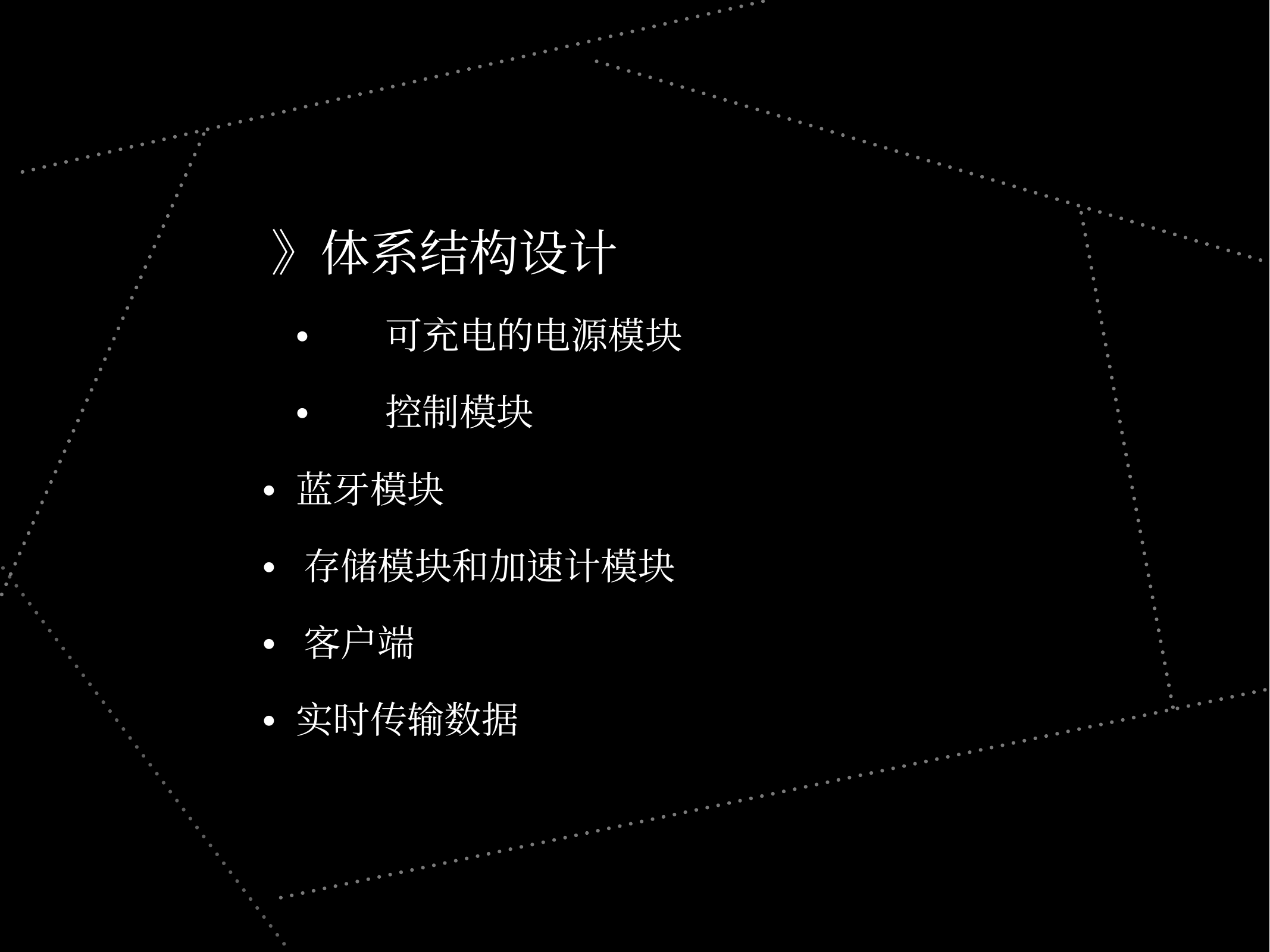

》体系结构设计

	•	可充电的电源模块
	•	控制模块
      •	蓝牙模块
      •  存储模块和加速计模块
      •  客户端
      •	实时传输数据